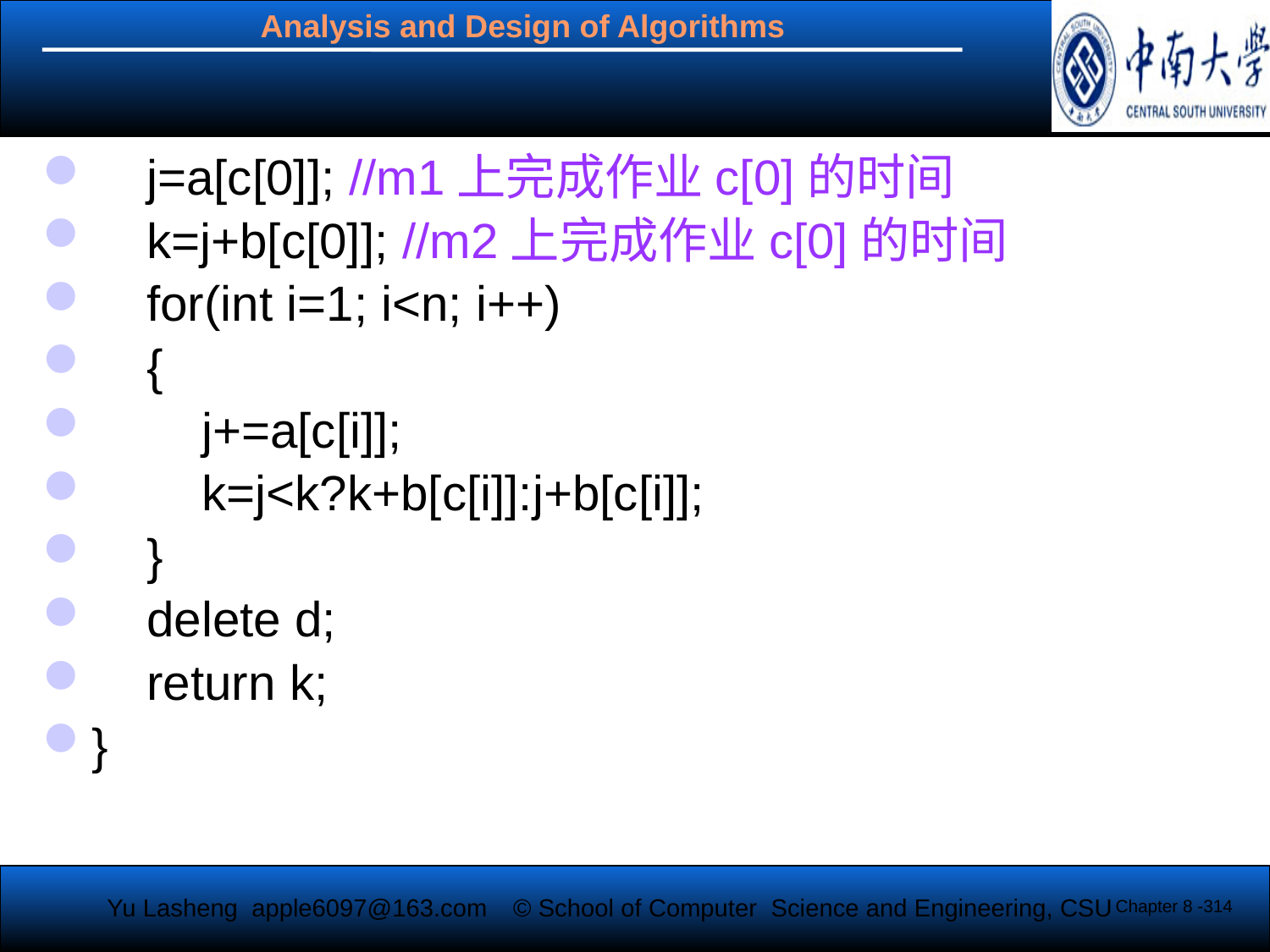

#
    j=a[c[0]]; //m1上完成作业c[0]的时间
    k=j+b[c[0]]; //m2上完成作业c[0]的时间
    for(int i=1; i<n; i++)
    {
        j+=a[c[i]];
        k=j<k?k+b[c[i]]:j+b[c[i]];
    }
    delete d;
    return k;
}
Chapter 8 -314